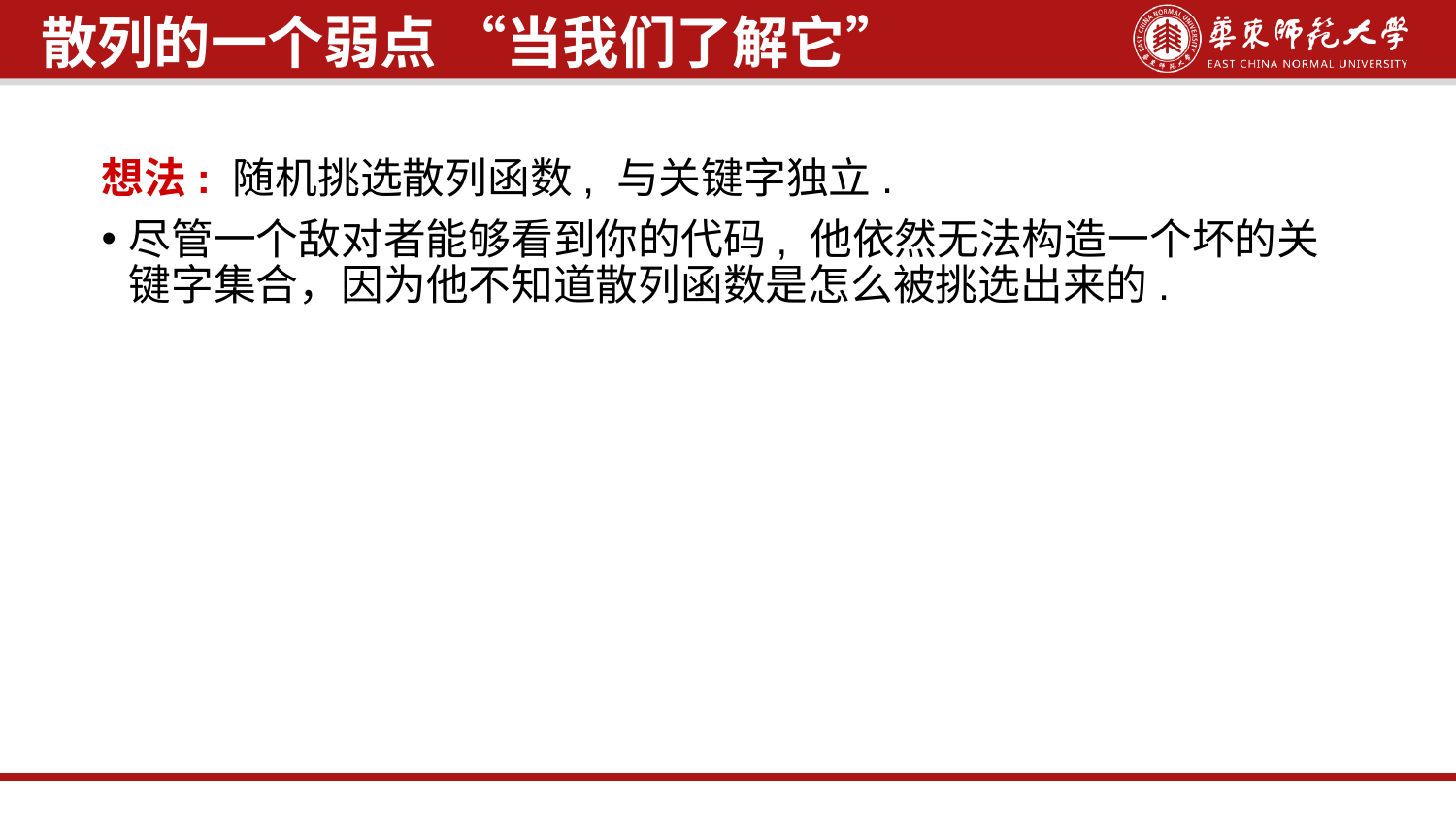

散列的一个弱点 “当我们了解它”
想法: 随机挑选散列函数, 与关键字独立.
尽管一个敌对者能够看到你的代码, 他依然无法构造一个坏的关键字集合，因为他不知道散列函数是怎么被挑选出来的.